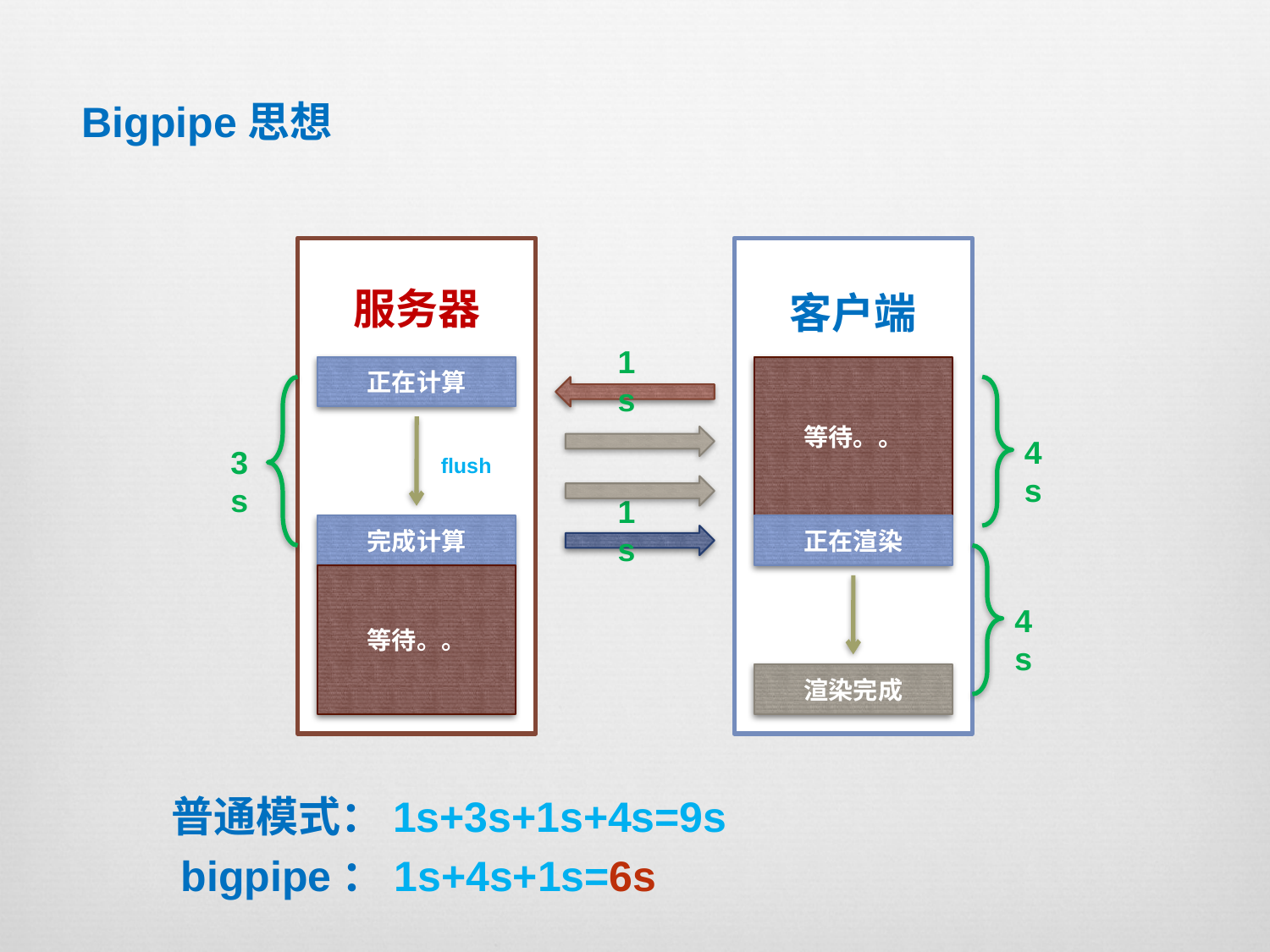

Bigpipe思想

服务器

客户端
1s
正在计算
等待。。

4s
3s
flush

1s
完成计算
正在渲染

等待。。
4s
渲染完成
普通模式：1s+3s+1s+4s=9s
bigpipe：1s+4s+1s=6s